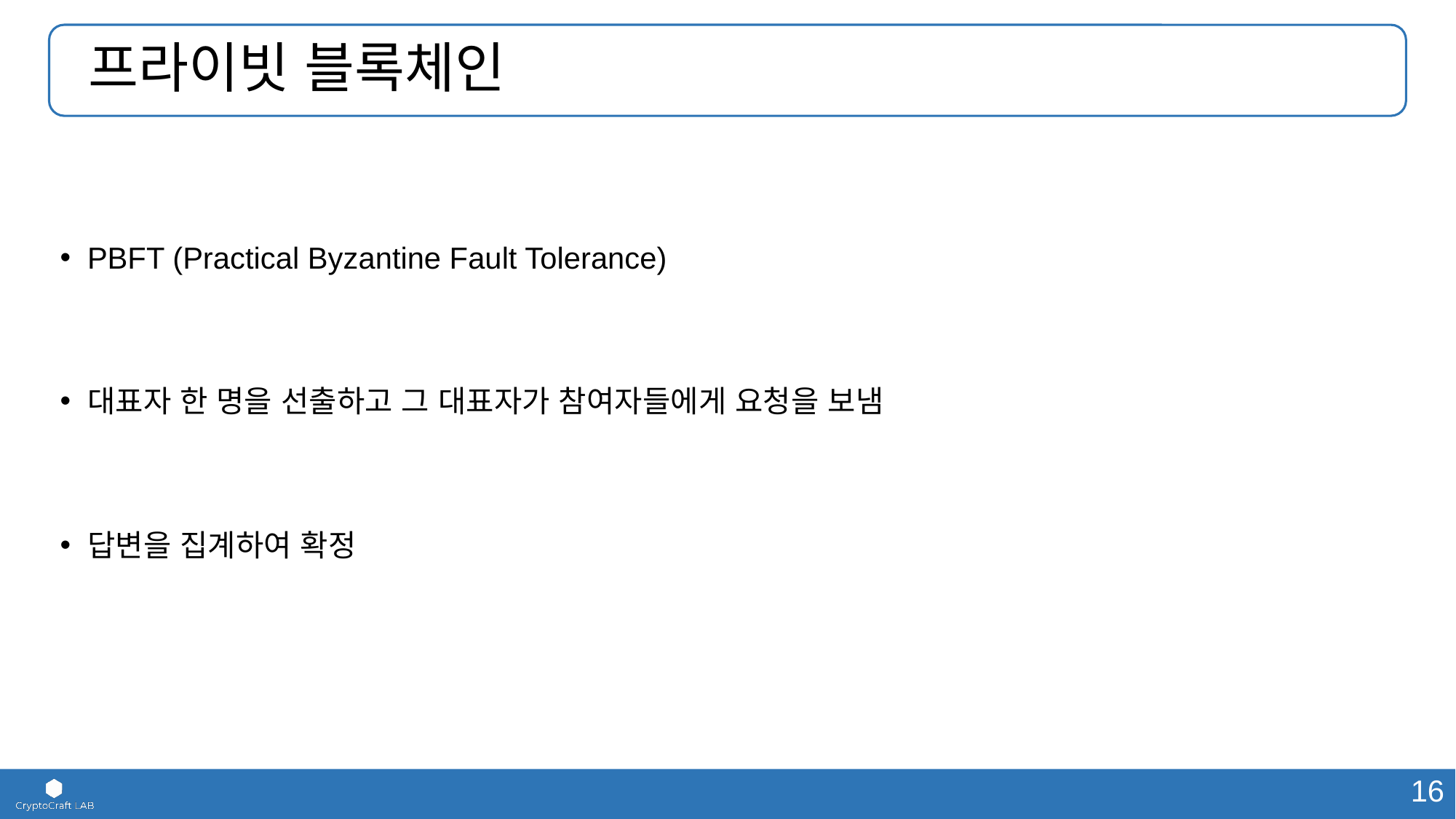

# 프라이빗 블록체인

PBFT (Practical Byzantine Fault Tolerance)

대표자 한 명을 선출하고 그 대표자가 참여자들에게 요청을 보냄

답변을 집계하여 확정